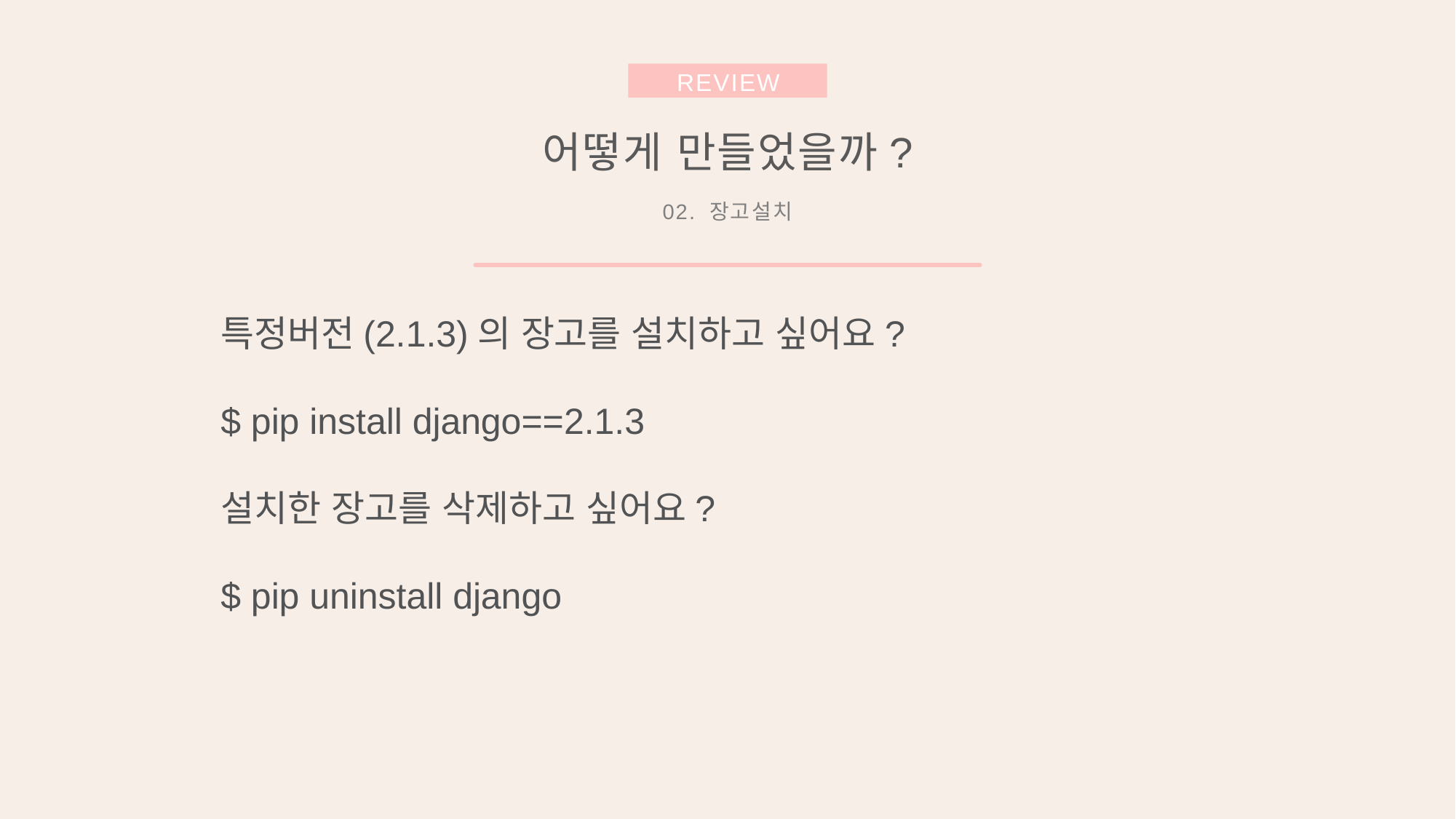

REVIEW
어떻게 만들었을까?
02. 장고설치
특정버전(2.1.3)의 장고를 설치하고 싶어요?

$ pip install django==2.1.3

설치한 장고를 삭제하고 싶어요?

$ pip uninstall django